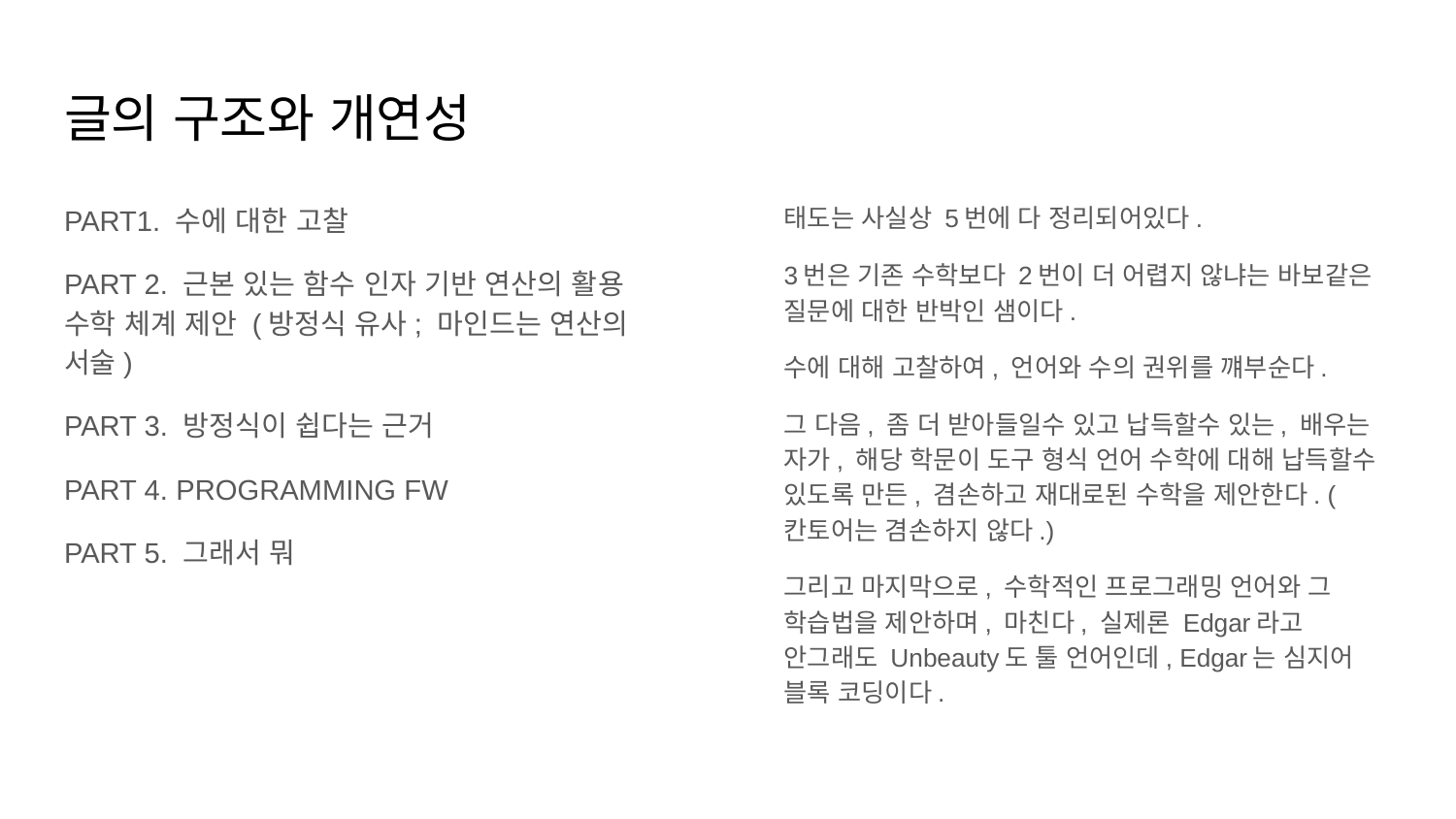

# 글의 구조와 개연성
PART1. 수에 대한 고찰
PART 2. 근본 있는 함수 인자 기반 연산의 활용 수학 체계 제안 (방정식 유사; 마인드는 연산의 서술)
PART 3. 방정식이 쉽다는 근거
PART 4. PROGRAMMING FW
PART 5. 그래서 뭐

태도는 사실상 5번에 다 정리되어있다.
3번은 기존 수학보다 2번이 더 어렵지 않냐는 바보같은 질문에 대한 반박인 샘이다.
수에 대해 고찰하여, 언어와 수의 권위를 꺠부순다.
그 다음, 좀 더 받아들일수 있고 납득할수 있는, 배우는 자가, 해당 학문이 도구 형식 언어 수학에 대해 납득할수 있도록 만든, 겸손하고 재대로된 수학을 제안한다. (칸토어는 겸손하지 않다.)
그리고 마지막으로, 수학적인 프로그래밍 언어와 그 학습법을 제안하며, 마친다, 실제론 Edgar라고 안그래도 Unbeauty도 툴 언어인데, Edgar는 심지어 블록 코딩이다.